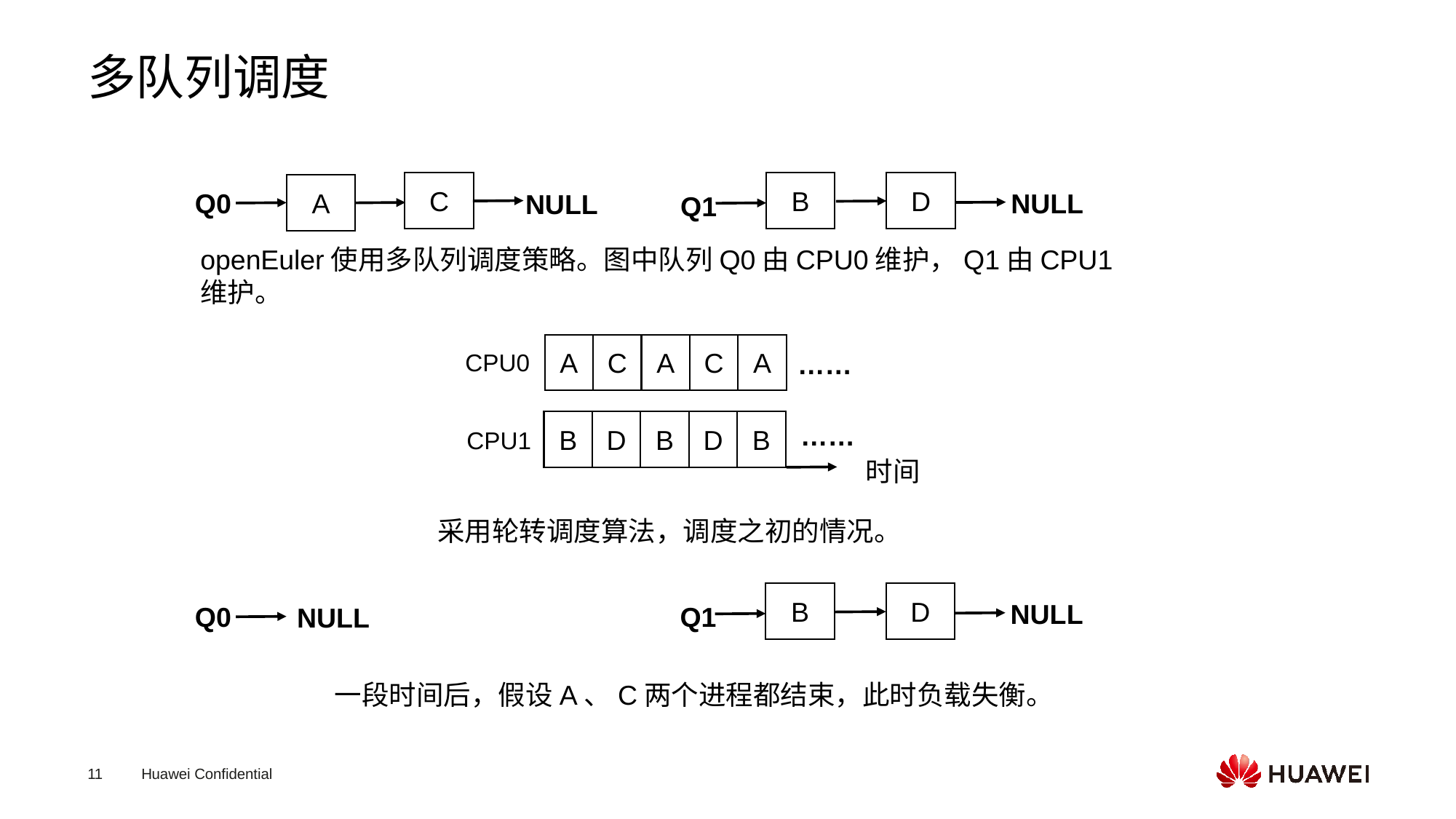

# 多队列调度
B
D
NULL
Q1
C
A
Q0
NULL
openEuler使用多队列调度策略。图中队列Q0由CPU0维护，Q1由CPU1维护。
A
C
A
C
A
……
CPU0
B
D
B
D
B
……
CPU1
时间
采用轮转调度算法，调度之初的情况。
B
D
NULL
Q1
Q0
NULL
一段时间后，假设A、C两个进程都结束，此时负载失衡。